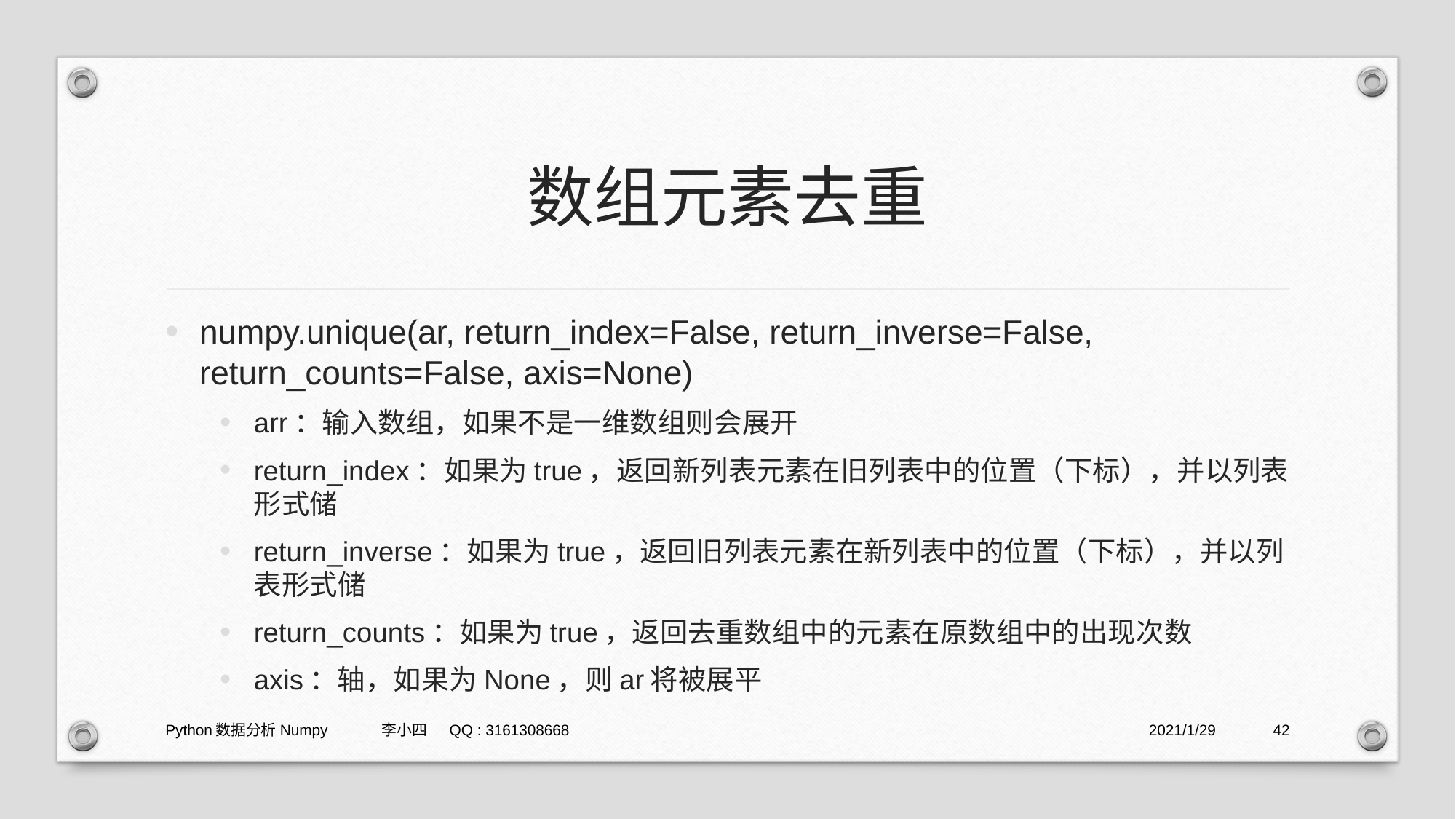

# 数组元素去重
numpy.unique(ar, return_index=False, return_inverse=False, return_counts=False, axis=None)
arr：输入数组，如果不是一维数组则会展开
return_index：如果为true，返回新列表元素在旧列表中的位置（下标），并以列表形式储
return_inverse：如果为true，返回旧列表元素在新列表中的位置（下标），并以列表形式储
return_counts：如果为true，返回去重数组中的元素在原数组中的出现次数
axis：轴，如果为None，则ar将被展平
Python数据分析Numpy            李小四    QQ : 3161308668
2021/1/29
42